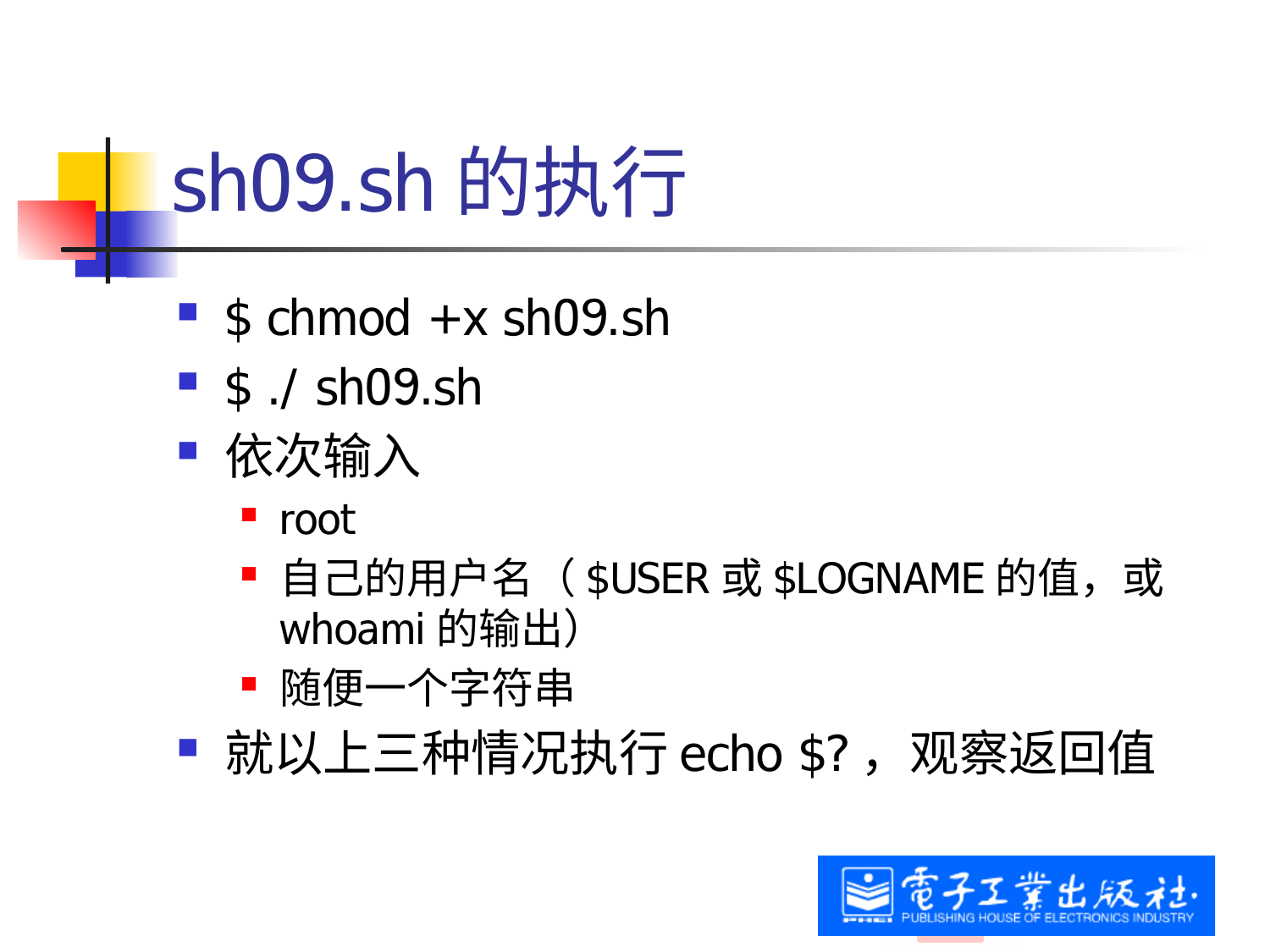

# sh09.sh的执行
$ chmod +x sh09.sh
$ ./ sh09.sh
依次输入
root
自己的用户名（$USER或$LOGNAME的值，或whoami的输出）
随便一个字符串
就以上三种情况执行echo $?，观察返回值